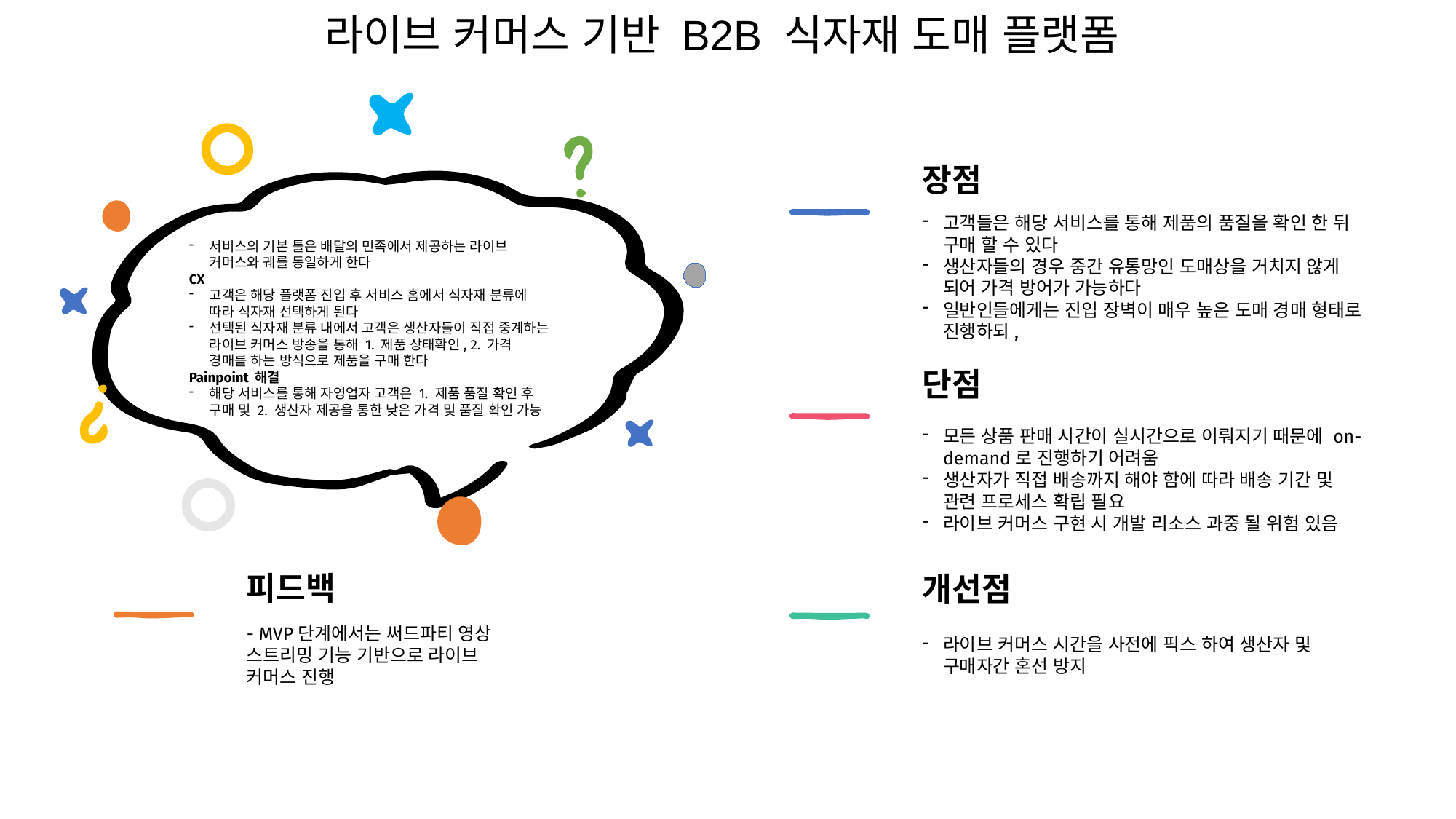

# 라이브 커머스 기반 B2B 식자재 도매 플랫폼

장점

고객들은 해당 서비스를 통해 제품의 품질을 확인 한 뒤 구매 할 수 있다
생산자들의 경우 중간 유통망인 도매상을 거치지 않게 되어 가격 방어가 가능하다
일반인들에게는 진입 장벽이 매우 높은 도매 경매 형태로 진행하되,

서비스의 기본 틀은 배달의 민족에서 제공하는 라이브 커머스와 궤를 동일하게 한다
CX
고객은 해당 플랫폼 진입 후 서비스 홈에서 식자재 분류에 따라 식자재 선택하게 된다
선택된 식자재 분류 내에서 고객은 생산자들이 직접 중계하는 라이브 커머스 방송을 통해 1. 제품 상태확인, 2. 가격 경매를 하는 방식으로 제품을 구매 한다
Painpoint 해결
해당 서비스를 통해 자영업자 고객은 1. 제품 품질 확인 후 구매 및 2. 생산자 제공을 통한 낮은 가격 및 품질 확인 가능

단점

모든 상품 판매 시간이 실시간으로 이뤄지기 때문에 on-demand로 진행하기 어려움
생산자가 직접 배송까지 해야 함에 따라 배송 기간 및 관련 프로세스 확립 필요
라이브 커머스 구현 시 개발 리소스 과중 될 위험 있음

피드백
개선점

- MVP단계에서는 써드파티 영상 스트리밍 기능 기반으로 라이브 커머스 진행

라이브 커머스 시간을 사전에 픽스 하여 생산자 및 구매자간 혼선 방지